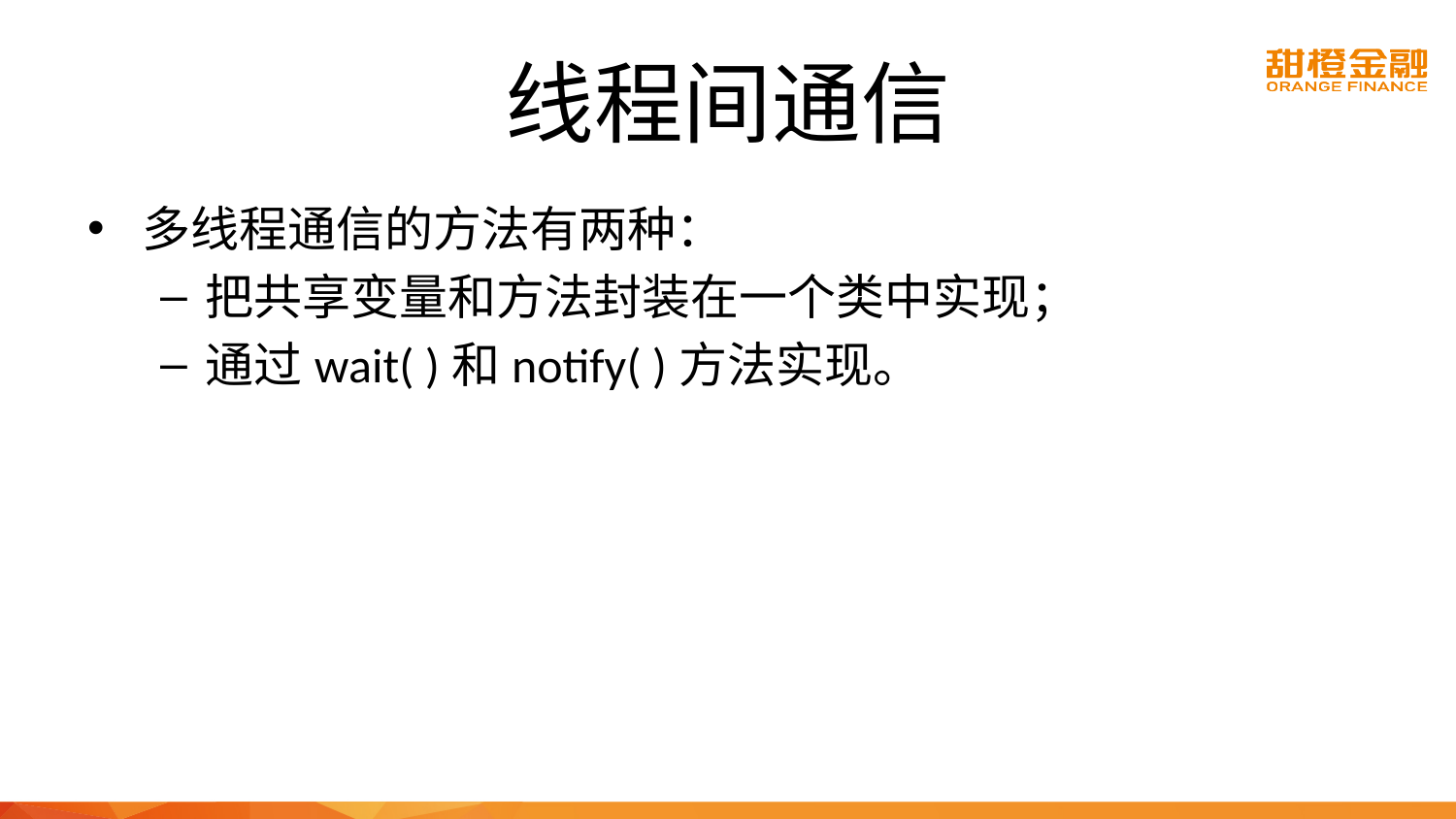

# 线程间通信
多线程通信的方法有两种：
把共享变量和方法封装在一个类中实现；
通过wait( )和notify( )方法实现。